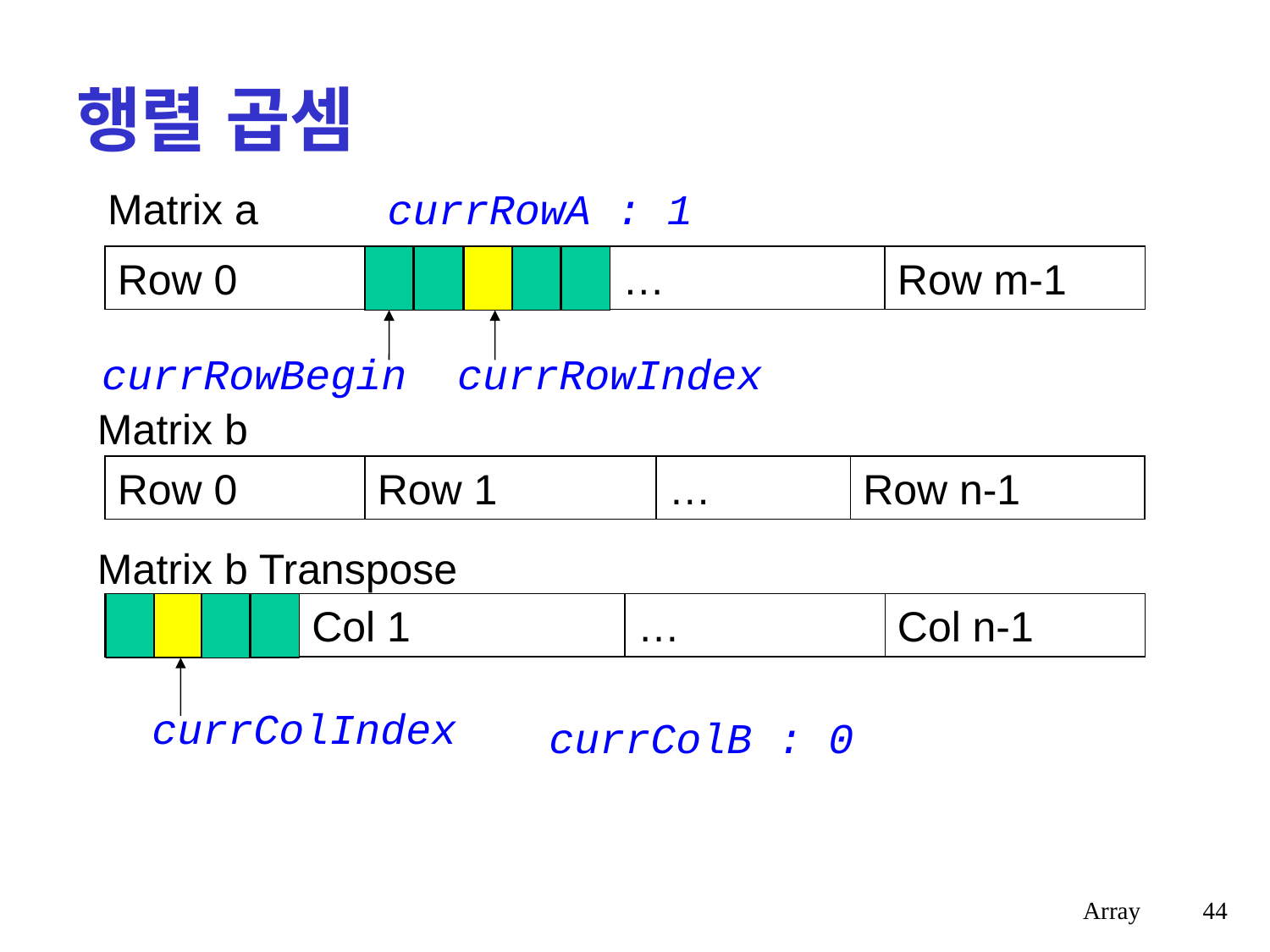

# 행렬 곱셈
Matrix a
currRowA : 1
Row 0

Row m-1

…

currRowBegin
currRowIndex
Matrix b
Row 0
Row 1
…
Row n-1
Matrix b Transpose

Col 1
…
Col n-1

currColIndex
currColB : 0
Array
44